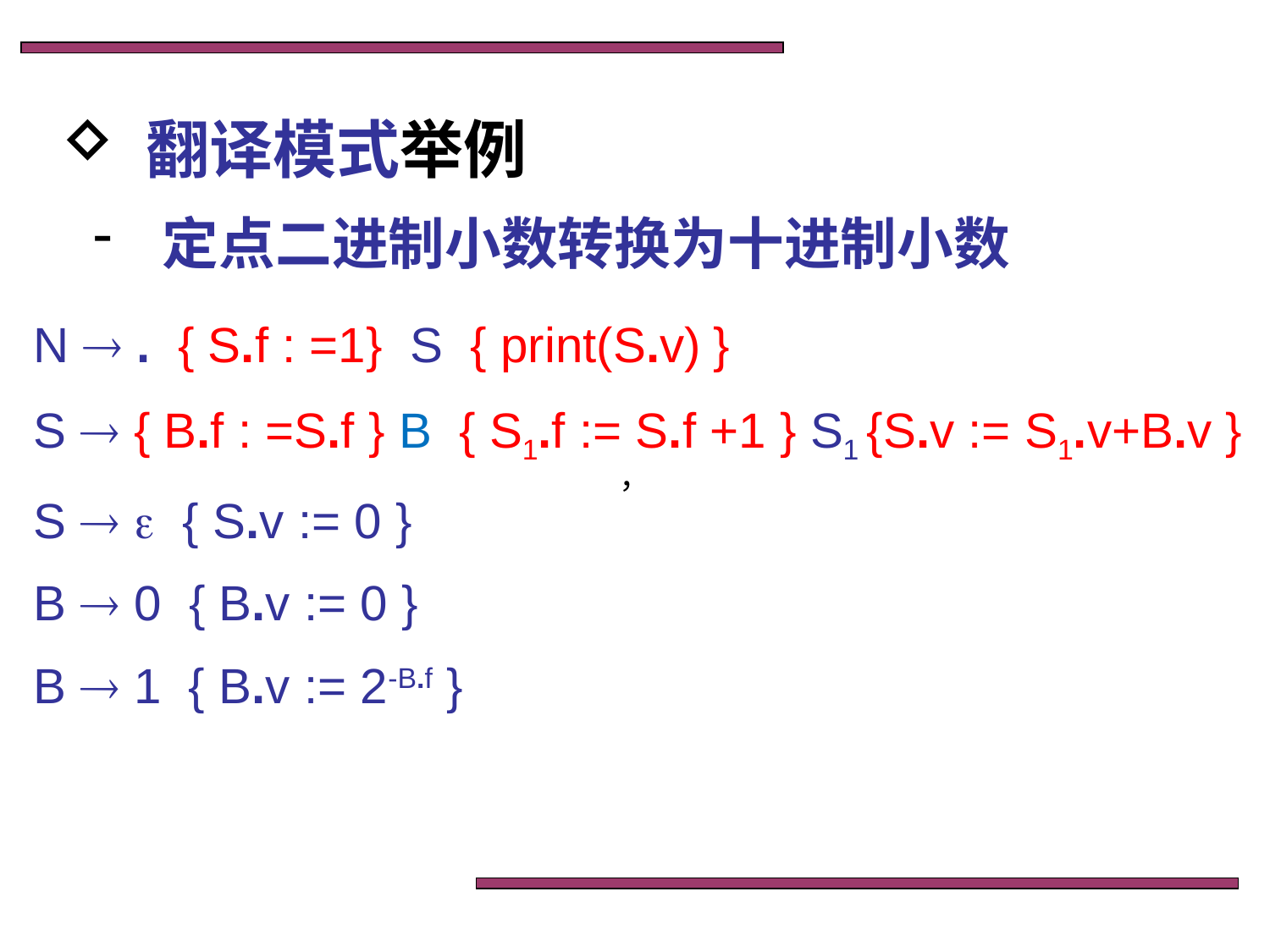

翻译模式举例

  定点二进制小数转换为十进制小数
N → .  { S.f : =1}  S  { print(S.v) }

S → { B.f : =S.f } B  { S1.f := S.f +1 } S1 {S.v := S1.v+B.v }

S → ε  { S.v := 0 }

B → 0  { B.v := 0 }

B → 1  { B.v := 2-B.f }
，